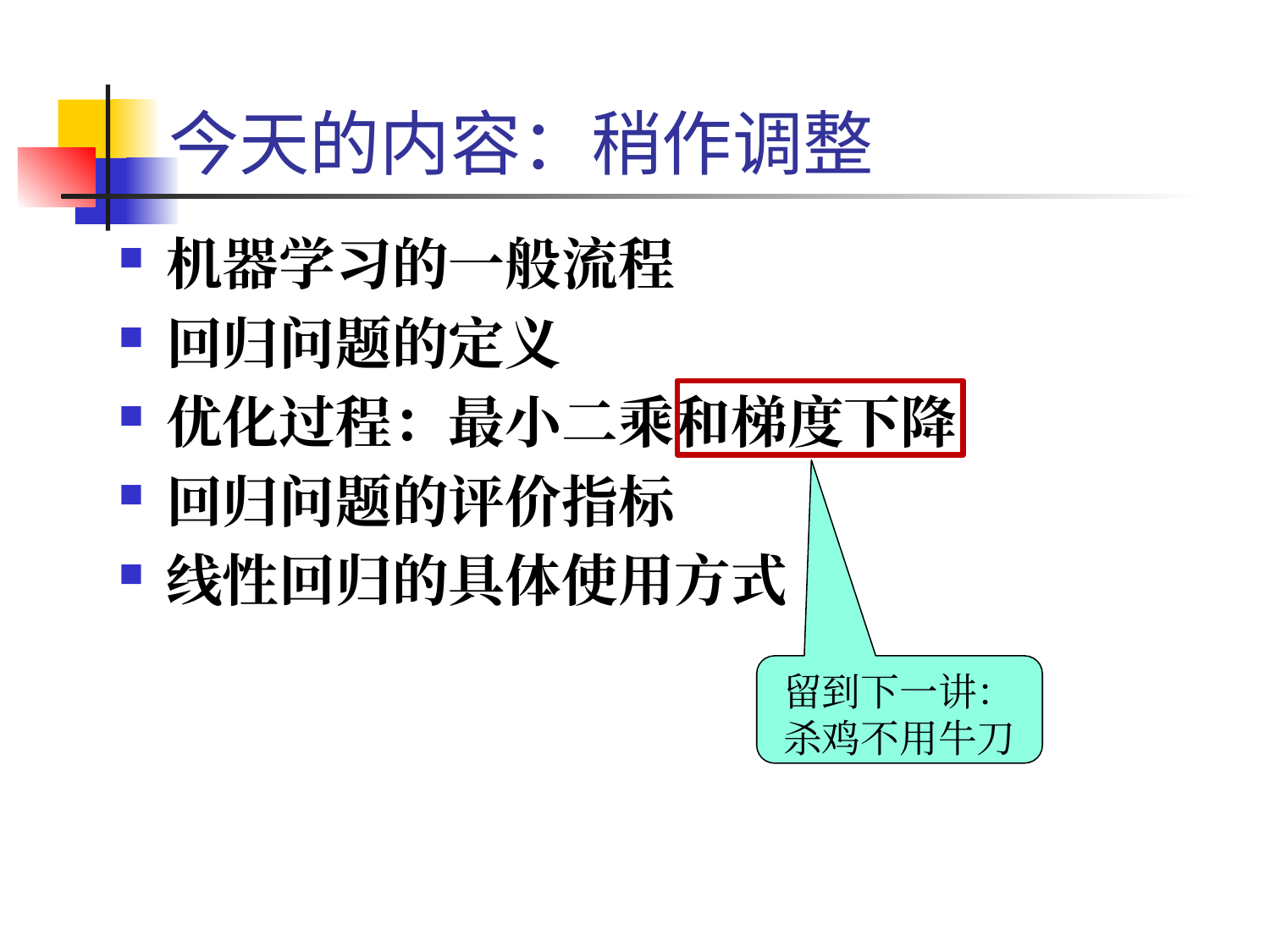

# 今天的内容：稍作调整
机器学习的一般流程
回归问题的定义
优化过程：最小二乘和梯度下降
回归问题的评价指标
线性回归的具体使用方式

留到下一讲：
杀鸡不用牛刀